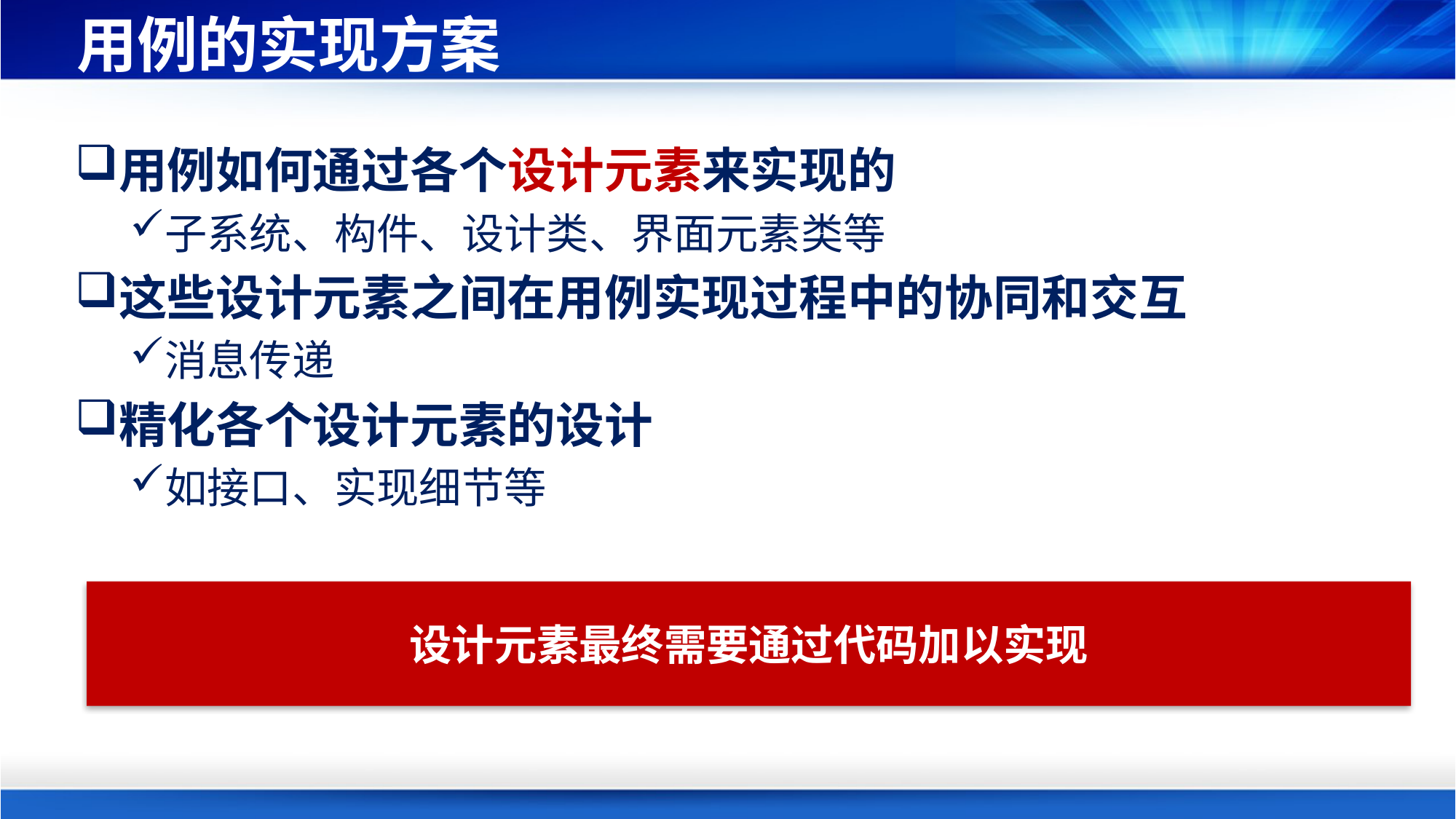

# 用例的实现方案
用例如何通过各个设计元素来实现的
子系统、构件、设计类、界面元素类等
这些设计元素之间在用例实现过程中的协同和交互
消息传递
精化各个设计元素的设计
如接口、实现细节等

设计元素最终需要通过代码加以实现